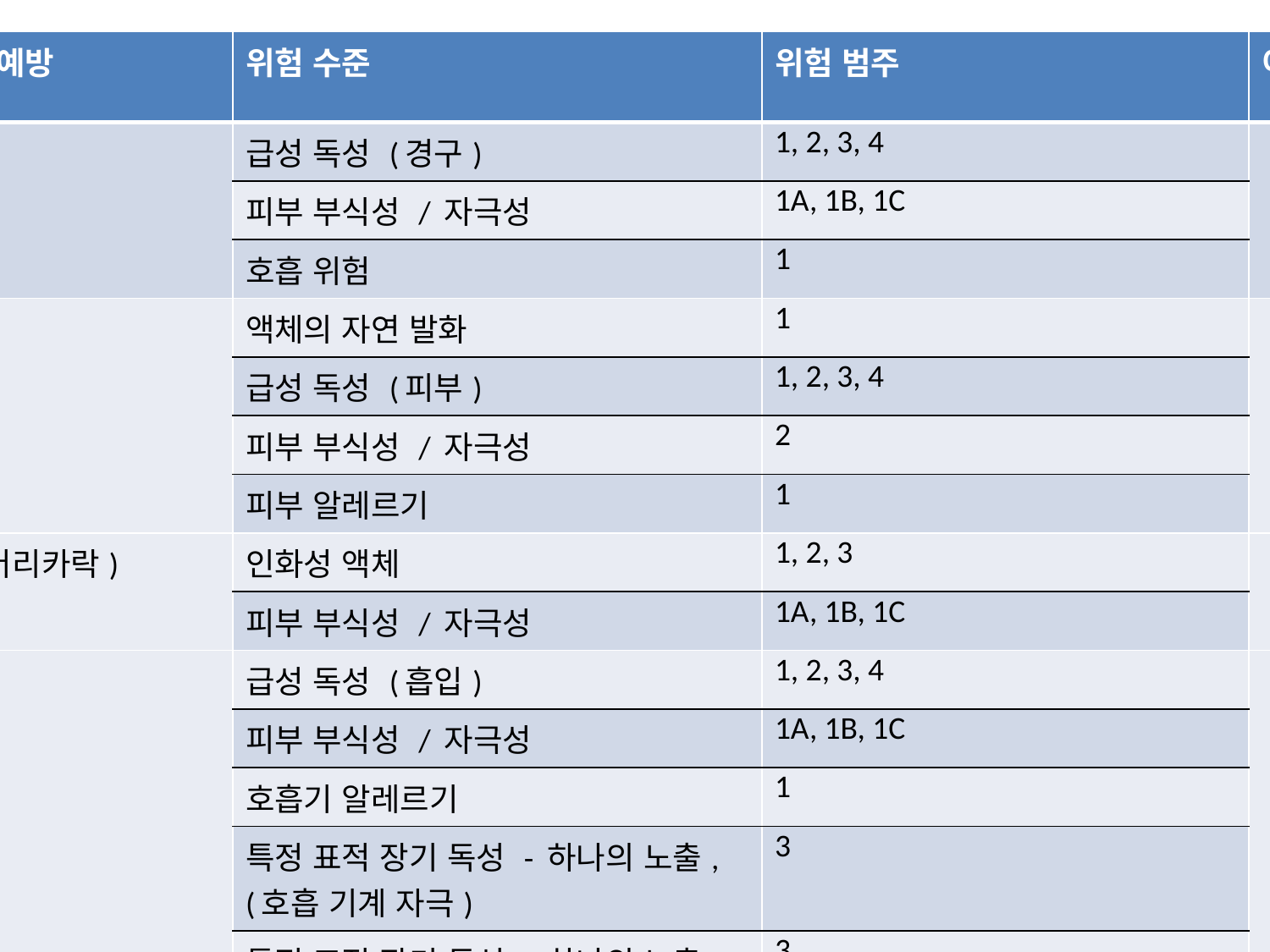

| P - 코드 | 일반 예방 조치 문구 예방 | 위험 수준 | 위험 범주 | 이용 약관 |
| --- | --- | --- | --- | --- |
| P301 | 삼켰을 경우 : | 급성 독성 (경구) | 1, 2, 3, 4 |  |
|  |  | 피부 부식성 / 자극성 | 1A, 1B, 1C |  |
|  |  | 호흡 위험 | 1 |  |
| P302 | 피부에 묻은 경우 : | 액체의 자연 발화 | 1 |  |
|  |  | 급성 독성 (피부) | 1, 2, 3, 4 |  |
|  |  | 피부 부식성 / 자극성 | 2 |  |
|  |  | 피부 알레르기 | 1 |  |
| P303 | 만약에 피부 (또는 머리카락) | 인화성 액체 | 1, 2, 3 |  |
|  |  | 피부 부식성 / 자극성 | 1A, 1B, 1C |  |
| P304 | 흡입 한 경우 : | 급성 독성 (흡입) | 1, 2, 3, 4 |  |
|  |  | 피부 부식성 / 자극성 | 1A, 1B, 1C |  |
|  |  | 호흡기 알레르기 | 1 |  |
|  |  | 특정 표적 장기 독성 - 하나의 노출, (호흡 기계 자극) | 3 |  |
|  |  | 특정 표적 장기 독성 - 하나의 노출, (마취) | 3 |  |
| P305 | 만약에 입력 눈 : | 피부 부식성 / 자극성 | 1A, 1B, 1C |  |
|  |  | 심한 눈 손상 성 / 눈 자극성 | 1, 2 |  |
| P306 | 옷에 유출 된 경우 | 액체 산화제 | 1 |  |
|  |  | 산화성 고체 | 1 |  |
| P307 | 만약에 만약에 : | 특정 표적 장기 독성 - 단일 노출 | 1 |  |
| P308 | 노출 또는 노출이 우려되면을 | 생식 세포 돌연변이 | 1A, 1B, 2 |  |
|  |  | 발암 성 | 1A, 1B, 2 |  |
|  |  | 생식 독성 | 1A, 1B, 2 |  |
|  |  | 생식 독성 | 모유 수유에 영향을 미치는 또는 통해 |  |
| P309 | 노출 또는 불편 함을 느끼면 경우 : | 특정 표적 장기 독성 - 단일 노출 | 2 |  |
| P310 | 특정 표적 장기 독성 - 단일 노출 | 급성 독성 (경구) | 1, 2, 3 |  |
|  |  | 급성 독성 (피부) | 1, 2 |  |
|  |  | 급성 독성 (흡입) | 1, 2 |  |
|  |  | 피부 부식성 / 자극성 | 1A, 1B, 1C |  |
|  |  | 심한 눈 손상 성 / 눈 자극성 | 1 |  |
|  |  | 흡입 위험 | 1 |  |
| P311 | 의료기관 (의사) / 의사의 검진을 받으십시오. | 급성 독성 (흡입) | 3 |  |
|  |  | 호흡기 알레르기 | 1 |  |
|  |  | 특정 표적 장기 독성 - 단일 노출 | 1, 2 |  |
| P312 | 불편 함을 느끼면 의료기관 (의사) / 의사의 검진을 받으십시오. | 급성 독성 (경구) | 4 |  |
|  |  | 급성 독성 (피부) | 3, 4 |  |
|  |  | 급성 독성 (흡입) | 4 |  |
|  |  | 특정 표적 장기 독성 - 하나의 노출, (호흡 기계 자극) | 3 |  |
|  |  | 특정 표적 장기 독성 - 하나의 노출, (마취) | 3 |  |
| P313 | 의료 자문 /주의. | 피부 부식성 / 자극성 | 2, 3 |  |
|  |  | 심한 눈 손상 성 / 눈 자극성 | 2 |  |
|  |  | 피부 알레르기 | 1 |  |
|  |  | 생식 세포 돌연변이 | 1A, 1B, 2 |  |
|  |  | 발암 성 | 1A, 1B, 2 |  |
|  |  | 생식 독성 | 1A, 1B, 2 |  |
|  |  | 생식 독성 | 모유 수유에 영향을 미치는 또는 통해 |  |
| P314 | 불편 함을 느끼면 의사의 진단 / 치료를받을 것. | 특정 표적 장기 독성 - 반복 노출 | 1, 2 |  |
| P315 | 즉시 의사의 진단 / 치료를받을 것. | 고압 가스 | 냉장 액화 가스 |  |
| P320 | 특정 처리 (이 라벨에 ... 참조) 시급하다. | 급성 독성 (흡입) | 1, 2 | 보충 응급 치료 지시를 참조하십시오 ..... - 만약 당신이 해독제의 즉각적인 관리를 필요로하는 경우 |
| P321 | 특정 처리 (이 라벨에 ... 참조) 시급하다. | 급성 독성 (경구) | 1, 2, 3 | 보충 응급 치료 지시를 참조하십시오 ..... - 만약 당신이 해독제의 즉각적인 관리를 필요로하는 경우 |
|  |  | 급성 독성 (흡입) | 3 | ...... 보충 응급 치료 지시를 참조하십시오. - 즉시 구체적인 조치를 취할. |
|  |  | 특정 표적 장기 독성 - 단일 노출 | 1 | ...... 보충 응급 치료 지시를 참조하십시오. - 즉시 구체적인 조치를 취할. |
|  |  | 피부 알레르기 | 1 | ...... 보충 응급 치료 지시를 참조하십시오. - 제조 / 공급 업체는 해당 청소기에 지정 될 수 있습니다. |
|  |  | 피부 부식성 / 자극성 | 1A, 1B, 1C, 2 |  |
| P322 | 특정 조치 (이 라벨에 ... 참조). | 급성 독성 (피부) | 1, 2, 3, 4 | . 보충 응급 치료 지시를 참조하십시오 ...... - 이러한 특정 세척제 등 즉각적인 조치가 권장됩니다. |
| P330 | 구강. | 급성 독성 (경구) | 1, 2, 3, 4 |  |
|  |  | 피부 부식성 / 자극성 | 1A, 1B, 1C |  |
| P331 | 구토를 유도하지 마십시오. | 피부 부식성 / 자극성 | 1A, 1B, 1C |  |
|  |  | 흡입 위험 | 1 |  |
| P332 | 피부 자극이 생기면 | 피부 부식성 / 자극성 | 2 |  |
| P333 | 피부 자극이나 발진이 발생하는 경우 : | 피부 알레르기 | 1 |  |
| P334 | 젖은 붕대로 시원한 물 / 랩에 빠져. | 액체의 자연 발화 | 1 |  |
|  |  | 고체의 자연 발화 | 1 |  |
|  |  | 물과 접촉하는 화학 물질, 가연성 가스 | 1, 2 |  |
| P335 | 미립자는 피부를 세척 하였다. | 고체의 자연 발화 | 1 |  |
|  |  | 물과 접촉하는 화학 물질, 가연성 가스 | 1, 2 |  |
| P336 | 미지근한 물에 해동 프로스트 부품. 영향을받는 지역을 문지르지 말라. | 고압 가스 | 냉장 액화 가스 |  |
| P337 | 눈의 자극이 지속되면 : | 심한 눈 손상 성 / 눈 자극성 | 2 |  |
| P338 | 존재하는 경우, 렌즈를 제거하기가 쉽다. 계속 씻으시오. | 피부 부식성 / 자극성 | 1A, 1B, 1C |  |
|  |  | 심한 눈 손상 성 / 눈 자극성 | 1, 2 |  |
| P340 | 신선한 공기, 휴식, 호흡하기 쉬운 위치로 옮기고. | 급성 독성 (흡입) | 1, 2, 3, 4 |  |
|  |  | 피부 부식성 / 자극성 | 1A, 1B, 1C |  |
|  |  | 특정 표적 장기 독성 - 하나의 노출, (호흡 기계 자극) | 3 |  |
|  |  | 특정 표적 장기 독성 - 하나의 노출, (마취) | 3 |  |
| P341 | 호흡이 곤란한 경우, 신선한 공기, 휴식, 호흡하기 쉬운 위치로 옮기고. | 호흡기 알레르기 | 1 |  |
| P342 | 호흡기 증상을 경험하는 경우 : | 호흡기 알레르기 | 1 |  |
| P350 | 다량의 비누 및 물로 부드럽게 씻어. | 급성 독성 (피부) | 1, 2 |  |
| P351 | 조심스럽게 몇 분간 물로 세정 하였다. | 피부 부식성 / 자극성 | 1A, 1B, 1C |  |
|  |  | 심한 눈 손상 성 / 눈 자극성 | 1, 2 |  |
| P352 | 다량의 비누와 물로 씻으시오. | 급성 독성 (피부) | 3, 4 |  |
|  |  | 피부 부식성 / 자극성 | 2 |  |
|  |  | 피부 알레르기 | 1 |  |
| P353 | 피부를 물로 씻으시오 / 샤워. | 인화성 액체 | 1, 2, 3 |  |
|  |  | 피부 부식성 / 자극성 | 1A, 1B, 1C |  |
| P360 | 즉시 오염 된 의복 및 많은 양의 물을 사용하여 피부를 씻어, 그의 옷을 벗었. | 액체 산화제 | 1 |  |
|  |  | 산화성 고체 | 1 |  |
| P361 | / 제거 오염 된 모든 의복을 벗으시오. | 인화성 액체 | 1, 2, 3 |  |
|  |  | 급성 독성 (피부) | 1, 2, 3 |  |
|  |  | 피부 부식성 / 자극성 | 1A, 1B, 1C |  |
| P362 | 오염 된 의류는 세척은 다시 사용하기 전에 세척해야한다. | 피부 부식성 / 자극성 | 2 |  |
| P363 | 오염 된 의복은 재사용 전에 세척. | 급성 독성 (피부) | 1, 2, 3, 4 |  |
|  |  | 피부 부식성 / 자극성 | 1A, 1B, 1C |  |
|  |  | 피부 알레르기 | 1 |  |
| P370 | 화재시 불 : | 폭발물 | 범주 1.1, 1.2, 1.3, 1.4,1.5 |  |
|  |  | 산화 가스 | 1 |  |
|  |  | 인화성 액체 | 1, 2, 3 |  |
|  |  | 가연성 고체 | 1, 2 |  |
|  |  | 화학 반응성 | 유형 A, B, C, D, E, F |  |
|  |  | 액체의 자연 발화 | 1 |  |
|  |  | 고체의 자연 발화 | 1 |  |
|  |  | 물과 접촉하는 화학 물질, 가연성 가스 | 1, 2, 3 |  |
|  |  | 액체 산화제 | 1, 2, 3 |  |
|  |  | 산화성 고체 | 1, 2, 3 |  |
| P371 | 화재 및 다수의 이벤트 : | 액체 산화제 | 1 |  |
|  |  | 산화성 고체 | 1 |  |
| P372 | 화재시 폭발의 위험이 있습니다. | 폭발물 | 불안정한 폭발성 카테고리 1.1, 1.2, 1.3, 1.4, 1.5 | - 폭발물은 1.4S 탄약 및 구성 요소 인 경우 |
| P373 | 불이 폭발물에 도달 할 때 화재를 진압하지 마십시오. | 폭발물 | 불안정한 폭발성 카테고리 1.1, 1.2, 1.3, 1.4, 1.5 |  |
| P374 | 적당한 거리, 일반적인주의 사항에서 화재를 진화. | 폭발물 | 범주 1.4 | - 폭발물은 1.4S 탄약 및 구성 요소 인 경우 |
| P375 | 때문에 폭발의 위험에 원격으로 화재를 진화. | 화학 반응성 | 유형 A, B |  |
|  |  | 액체 산화제 | 1 |  |
|  |  | 산화성 고체 | 1 |  |
| P376 | 안전하다면 누출을 정지시킬 것. | 산화 가스 | 1 |  |
| P377 | 누출 가스 화재시 누출을 안전하게 막을 수 없다면 불을 끄려하지 마시오. | 가연성 가스 | 1, 2 |  |
| P378 | 멸종 ... 사용합니다. | 인화성 액체 | 1, 2, 3 | ...... 제조업체 / 공급 업체 적절한 미디어를 지정합니다 - 물과 증가 위험. |
|  |  | 가연성 고체 | 1, 2 |  |
|  |  | 화학 반응성 | 유형 A, B, C, D, E, F |  |
|  |  | 액체의 자연 발화 | 1 |  |
|  |  | 고체의 자연 발화 | 1 |  |
|  |  | 물과 접촉하는 화학 물질, 가연성 가스 | 1, 2, 3 |  |
|  |  | 액체 산화제 | 1, 2, 3 |  |
|  |  | 산화성 고체 | 1, 2, 3 |  |
| P380 | 지역을 벗어날 것. | 폭발물 | 불안정한 폭발물 |  |
|  |  | 폭발물 | 범주 1.1, 1.2, 1.3, 1.4, 1.5 |  |
|  |  | 화학 반응성 | 유형 A, B |  |
|  |  | 액체 산화제 | 1 |  |
|  |  | 산화성 고체 | 1 |  |
| P381 | 모든 발화원을 제거? 안전 그렇게 할 경우. | 가연성 가스 | 1, 2 |  |
| P390 | 재료의 손상을 방지하기 위해 누출 물을 흡수. | 금속 부식 | 1 |  |
| P391 | 유출을 수집합니다. | 급성 위험 - 수생 환경에 유해 | 1 |  |
|  |  | 만성 위험 - 수생 환경에 유해 | 1, 2 |  |